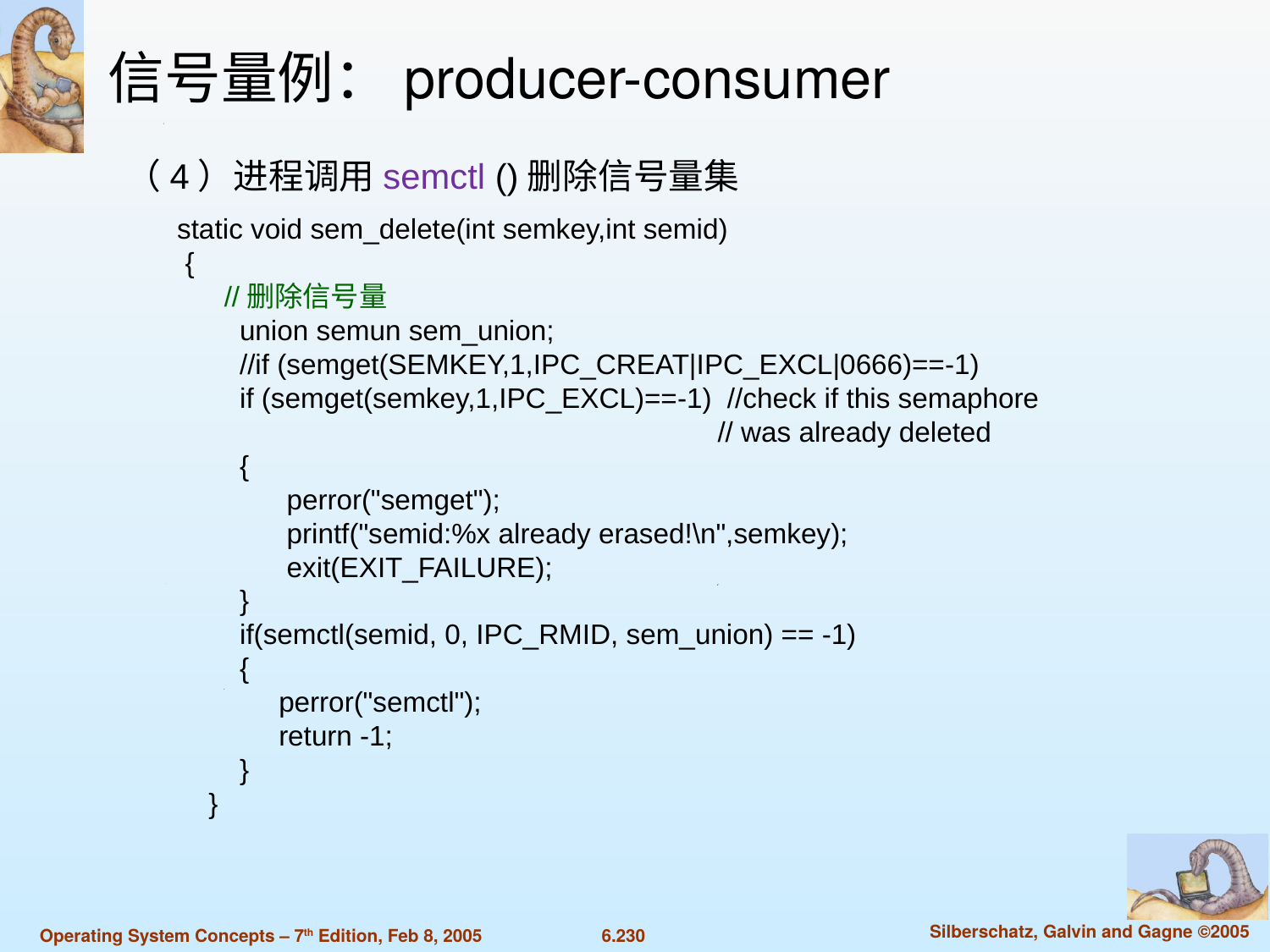

信号量例：producer-consumer
（4）进程调用semctl ()删除信号量集

static void sem_delete(int semkey,int semid)
 {
      //删除信号量
        union semun sem_union;
        //if (semget(SEMKEY,1,IPC_CREAT|IPC_EXCL|0666)==-1)
        if (semget(semkey,1,IPC_EXCL)==-1)  //check if this semaphore
                                                                     // was already deleted
        {
              perror("semget");
              printf("semid:%x already erased!\n",semkey);
              exit(EXIT_FAILURE);
        }
        if(semctl(semid, 0, IPC_RMID, sem_union) == -1)
        {
             perror("semctl");
             return -1;
        }
    }